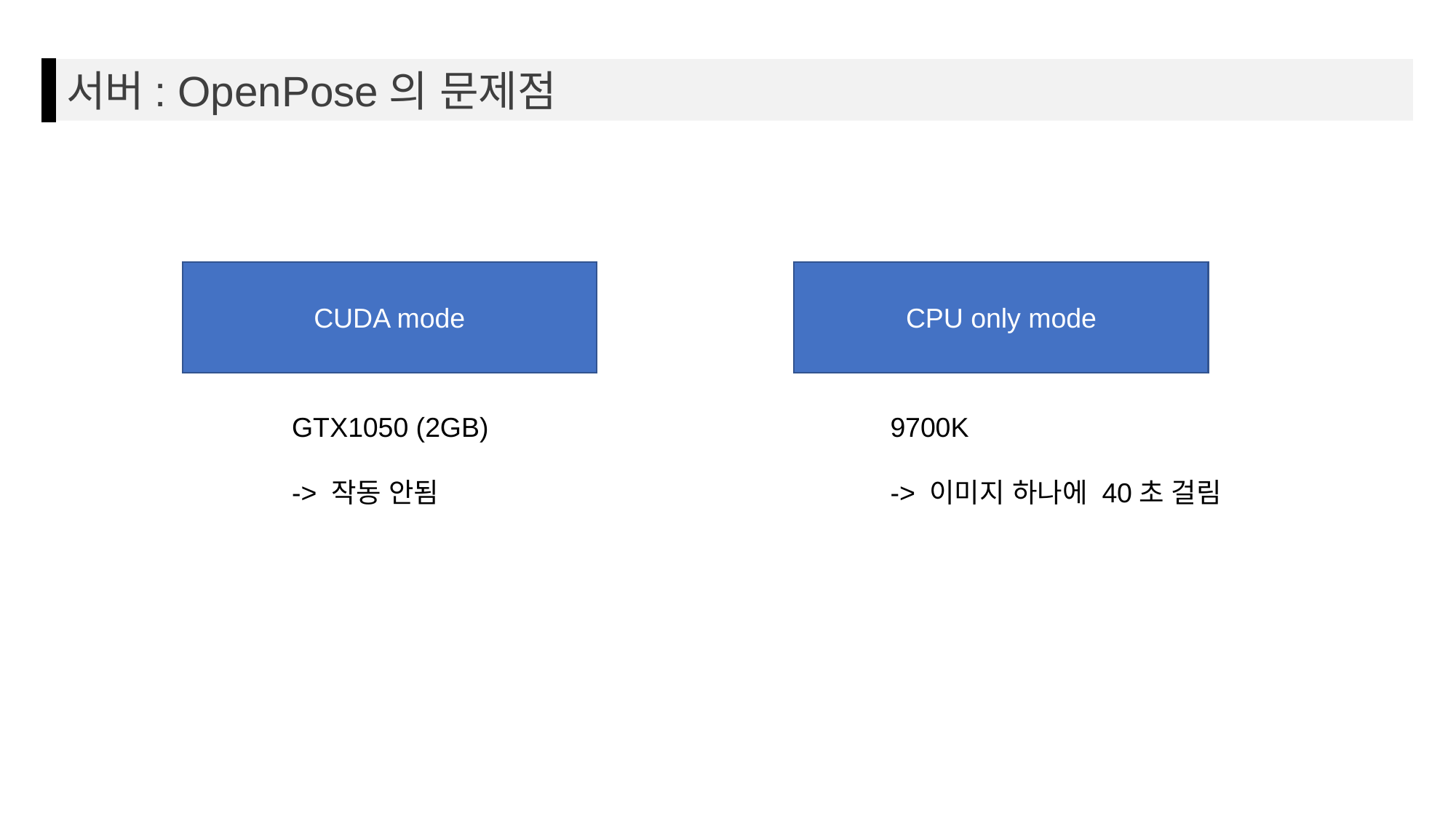

서버: OpenPose의 문제점
CUDA mode
CPU only mode
GTX1050 (2GB)

-> 작동 안됨
9700K

-> 이미지 하나에 40초 걸림